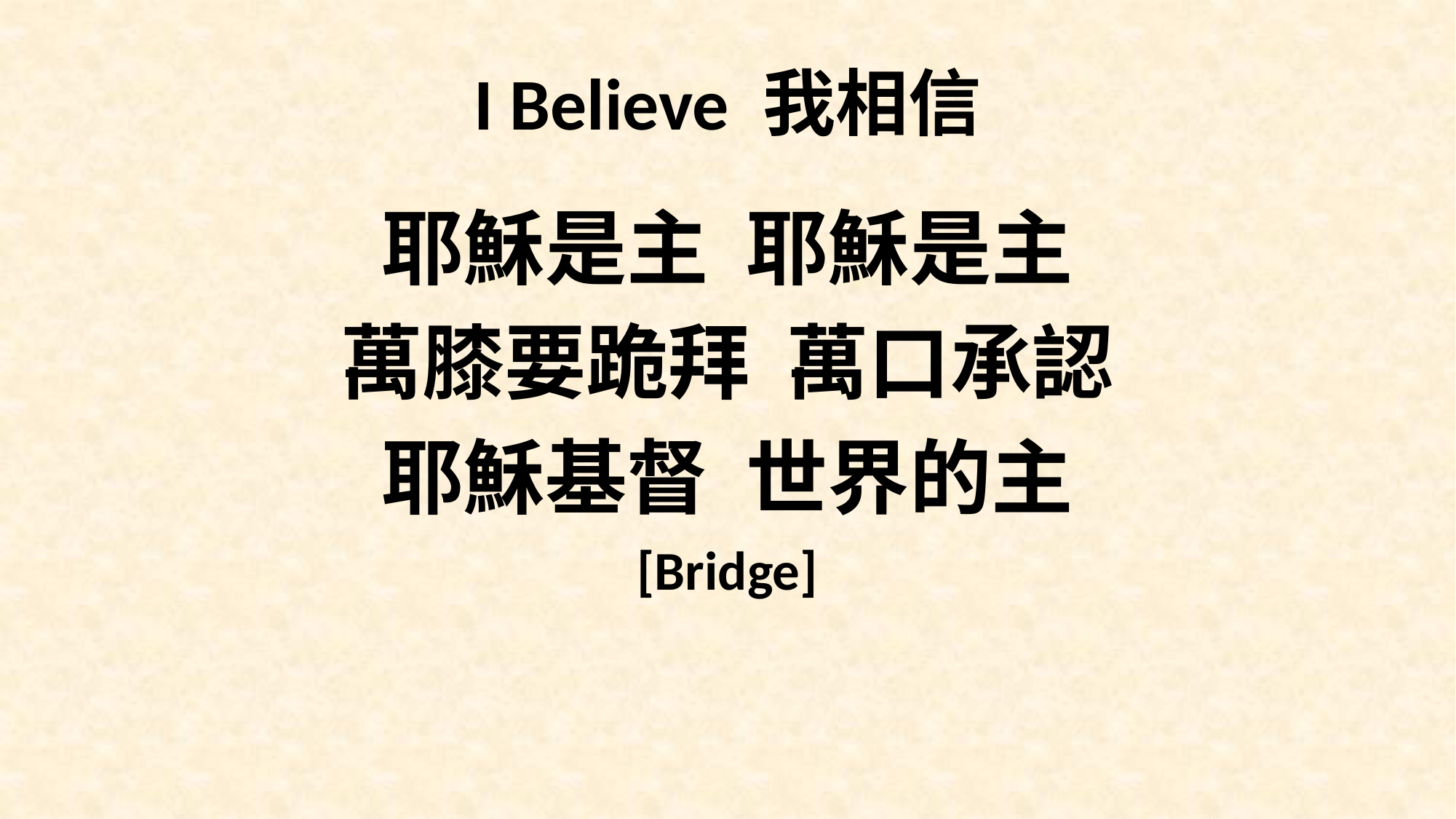

# I Believe 我相信
耶穌是主  耶穌是主
萬膝要跪拜  萬口承認
耶穌基督  世界的主
[Bridge]